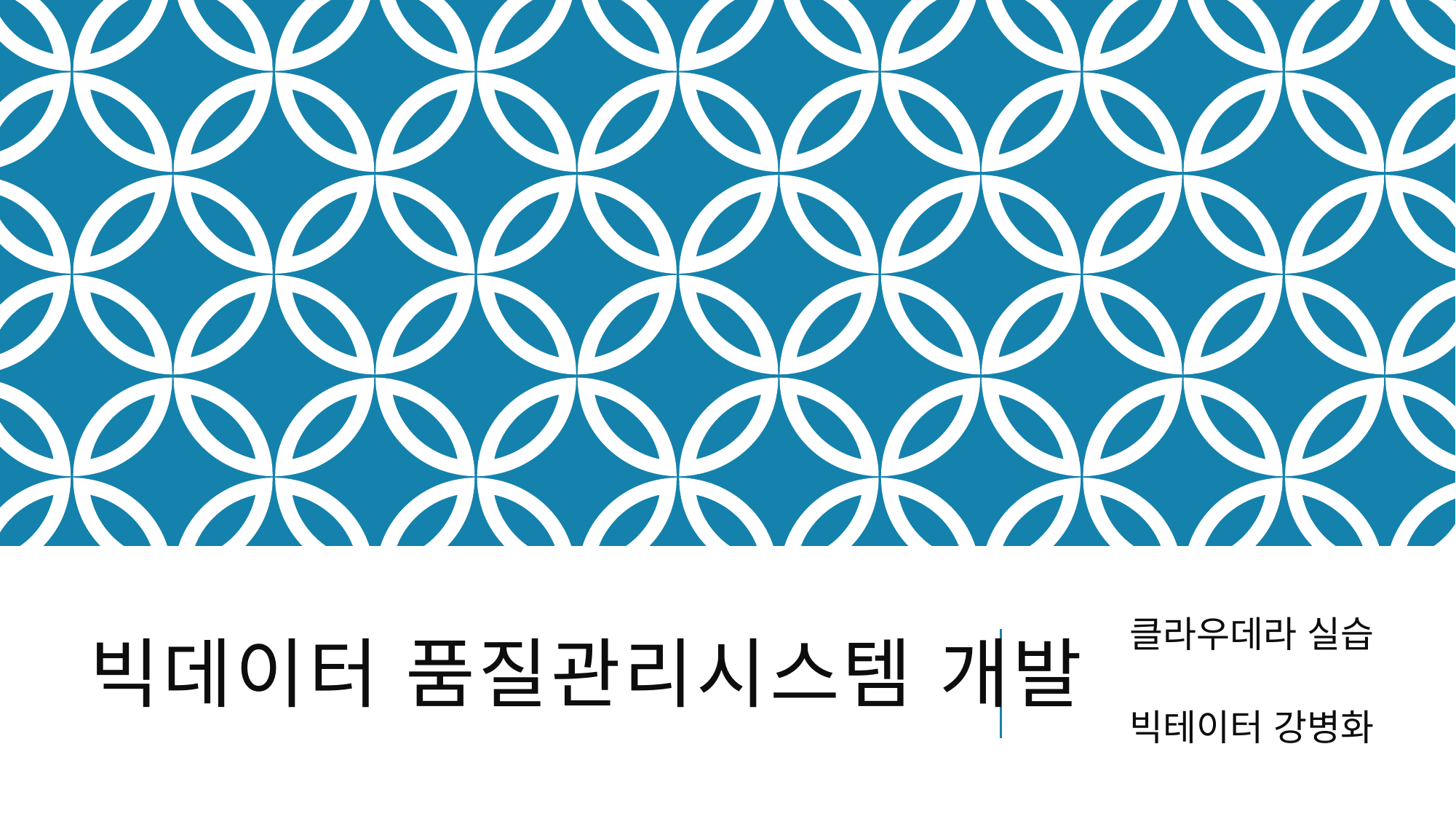

# 빅데이터 품질관리시스템 개발
클라우데라 실습

빅테이터 강병화